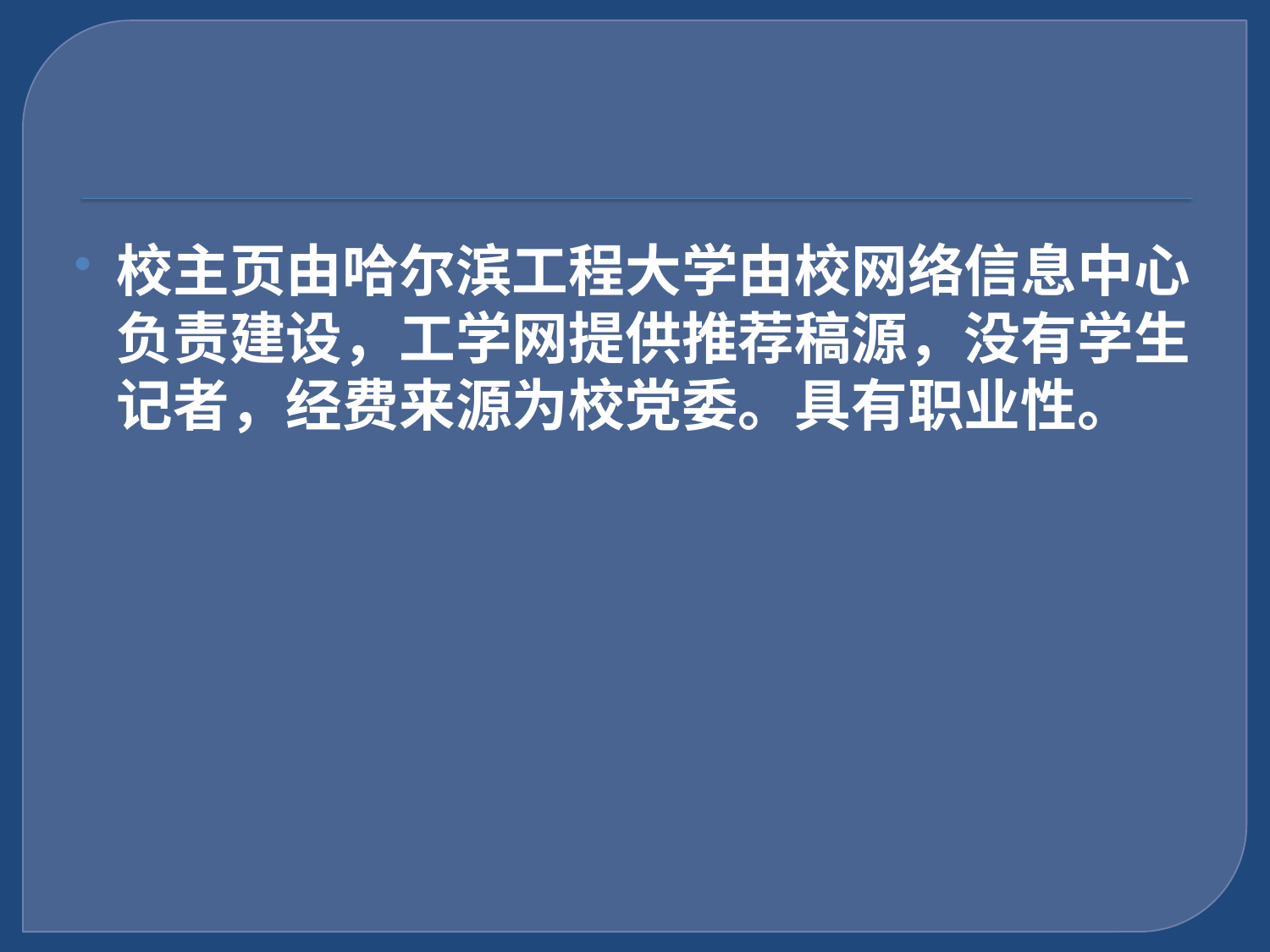

#
校主页由哈尔滨工程大学由校网络信息中心负责建设，工学网提供推荐稿源，没有学生记者，经费来源为校党委。具有职业性。